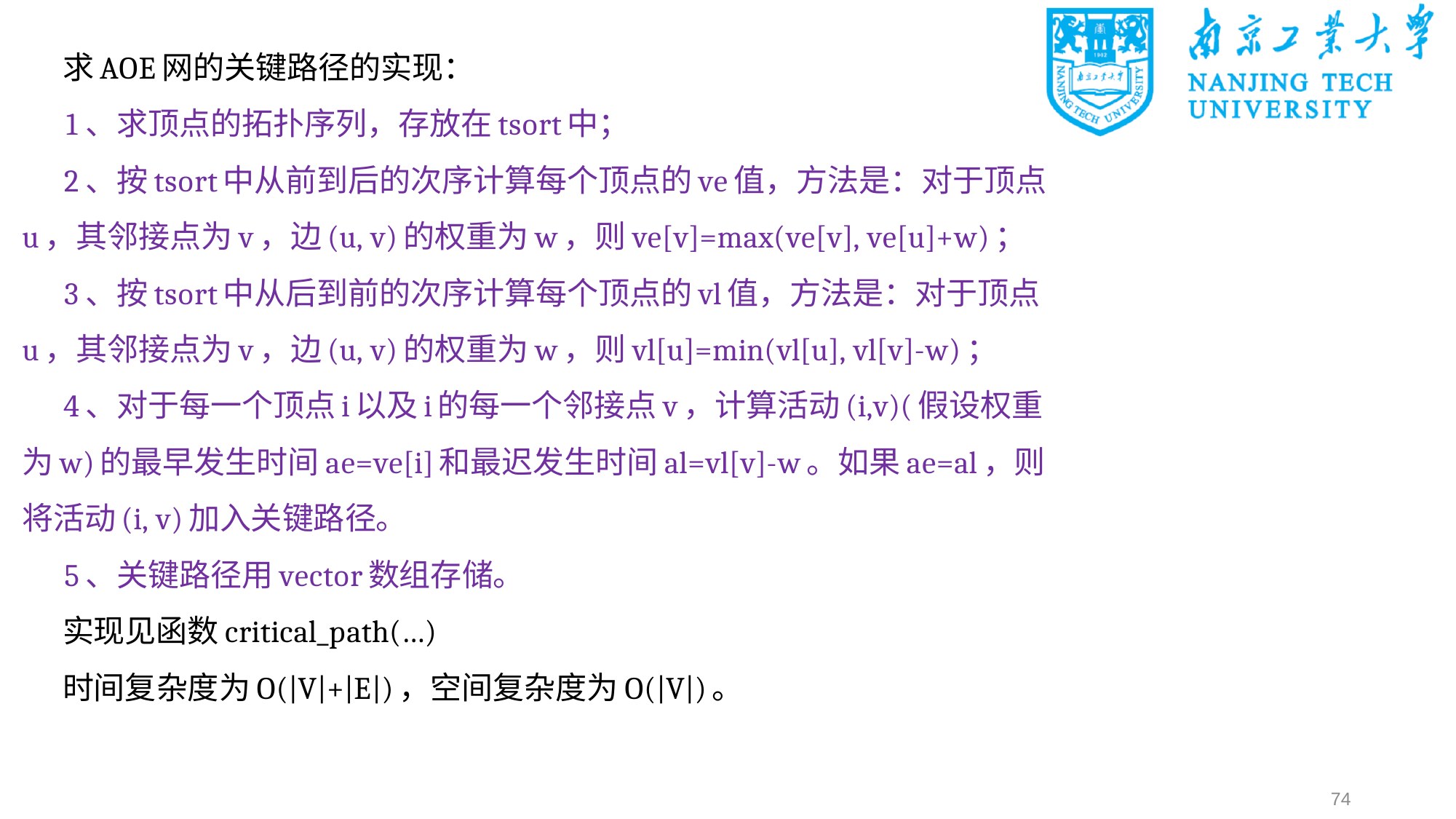

求AOE网的关键路径的实现：
1、求顶点的拓扑序列，存放在tsort中；
2、按tsort中从前到后的次序计算每个顶点的ve值，方法是：对于顶点u，其邻接点为v，边(u, v)的权重为w，则ve[v]=max(ve[v], ve[u]+w)；
3、按tsort中从后到前的次序计算每个顶点的vl值，方法是：对于顶点u，其邻接点为v，边(u, v)的权重为w，则vl[u]=min(vl[u], vl[v]-w)；
4、对于每一个顶点i以及i的每一个邻接点v，计算活动(i,v)(假设权重为w)的最早发生时间ae=ve[i]和最迟发生时间al=vl[v]-w。如果ae=al，则将活动(i, v)加入关键路径。
5、关键路径用vector数组存储。
实现见函数critical_path(…)
时间复杂度为O(|V|+|E|)，空间复杂度为O(|V|)。
74